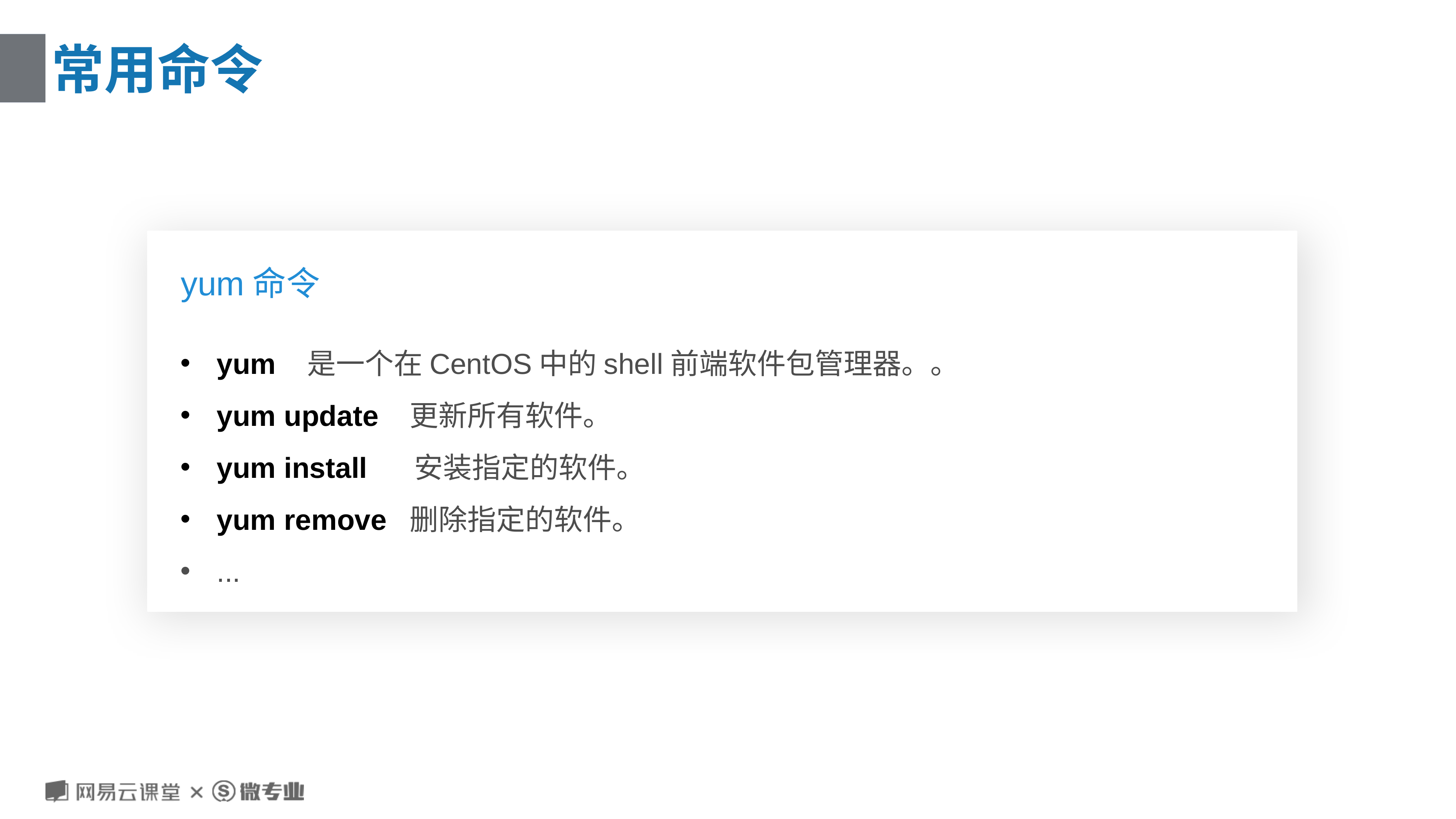

# 常用命令

yum命令
yum   是一个在CentOS中的shell前端软件包管理器。。
yum update   更新所有软件。
yum install     安装指定的软件。
yum remove  删除指定的软件。
...